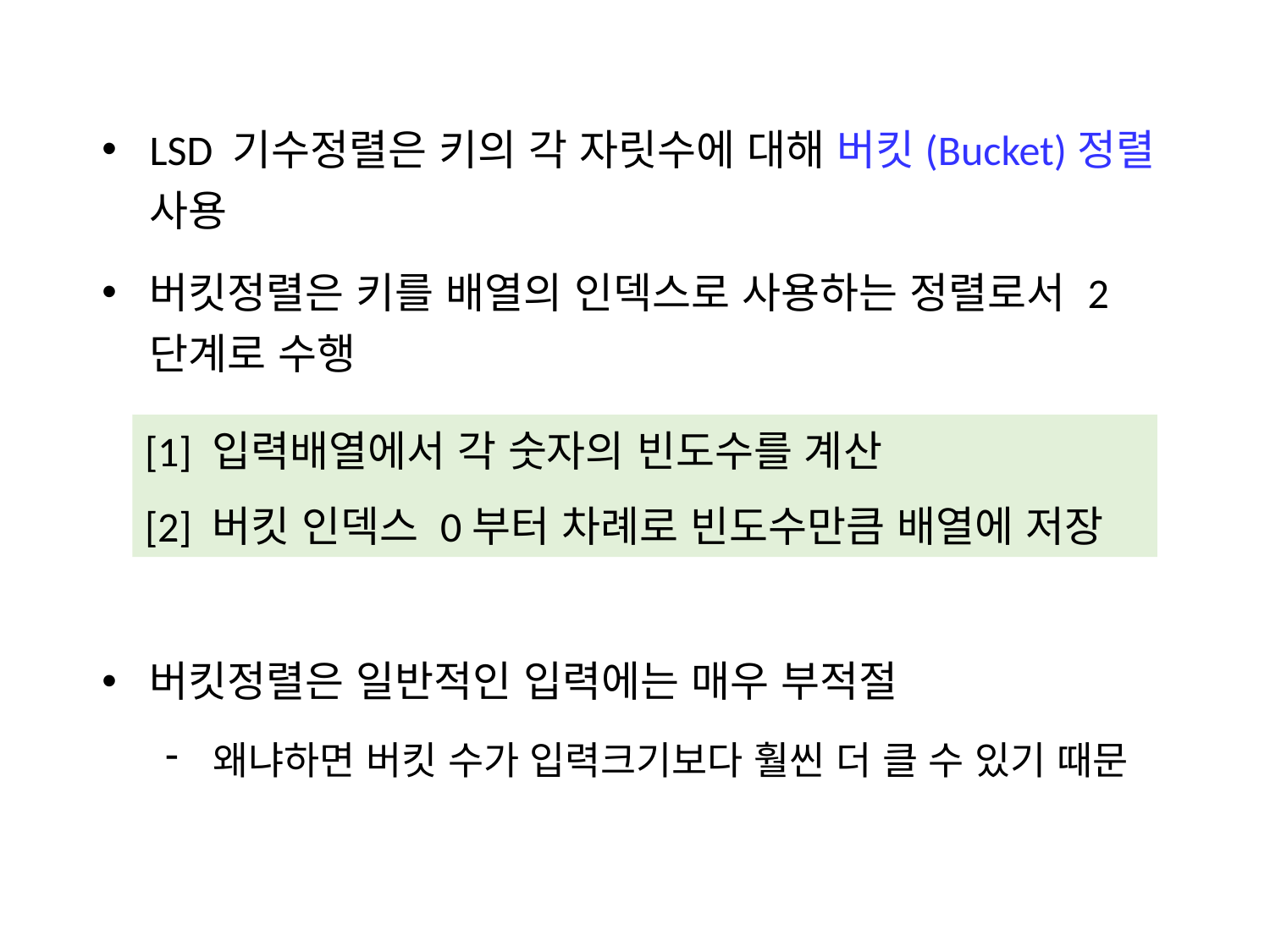

LSD 기수정렬은 키의 각 자릿수에 대해 버킷(Bucket)정렬 사용
버킷정렬은 키를 배열의 인덱스로 사용하는 정렬로서 2단계로 수행

버킷정렬은 일반적인 입력에는 매우 부적절
왜냐하면 버킷 수가 입력크기보다 훨씬 더 클 수 있기 때문
[1] 입력배열에서 각 숫자의 빈도수를 계산
[2] 버킷 인덱스 0부터 차례로 빈도수만큼 배열에 저장